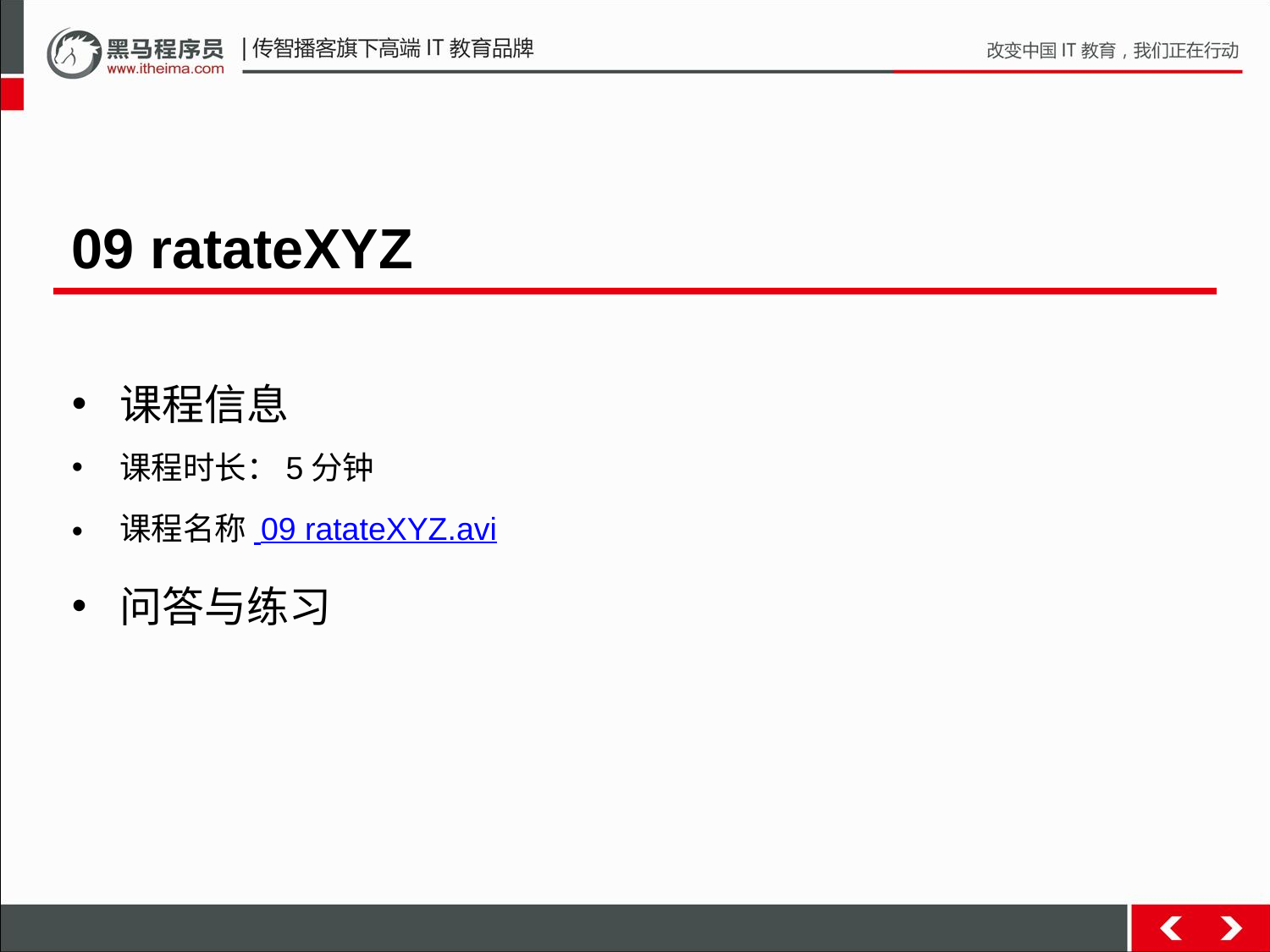

09 ratateXYZ
课程信息
课程时长：5分钟
课程名称  09 ratateXYZ.avi
问答与练习